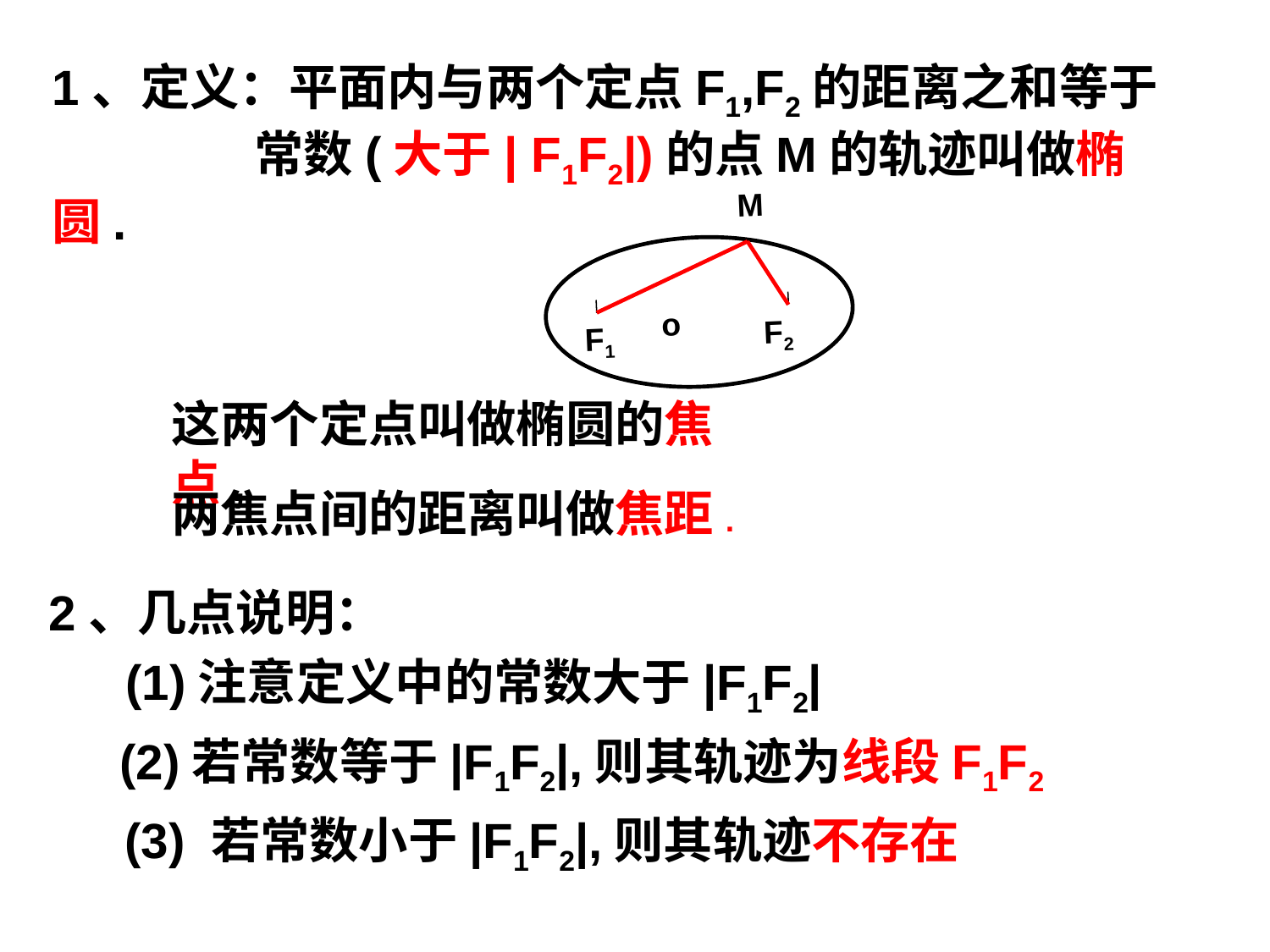

1、定义：平面内与两个定点F1,F2的距离之和等于
                 常数(大于| F1F2|)的点M的轨迹叫做椭圆.

M

o
F2
F1
这两个定点叫做椭圆的焦点,
两焦点间的距离叫做焦距.
2、几点说明：
 (1)注意定义中的常数大于|F1F2|
  (2)若常数等于|F1F2|,则其轨迹为线段F1F2
      (3) 若常数小于|F1F2|,则其轨迹不存在